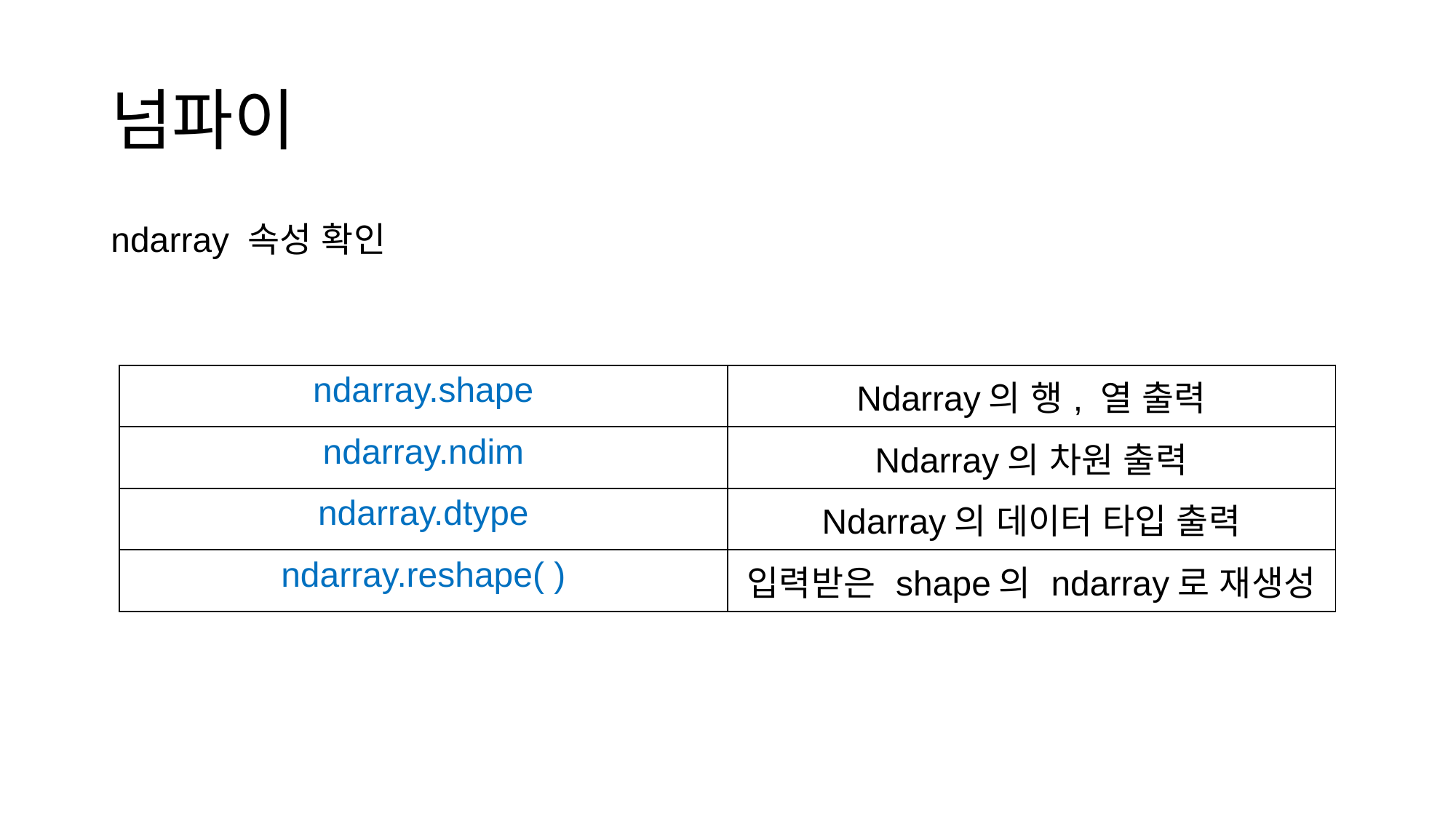

# 넘파이
ndarray 속성 확인
| ndarray.shape | Ndarray의 행, 열 출력 |
| --- | --- |
| ndarray.ndim | Ndarray의 차원 출력 |
| ndarray.dtype | Ndarray의 데이터 타입 출력 |
| ndarray.reshape( ) | 입력받은 shape의 ndarray로 재생성 |